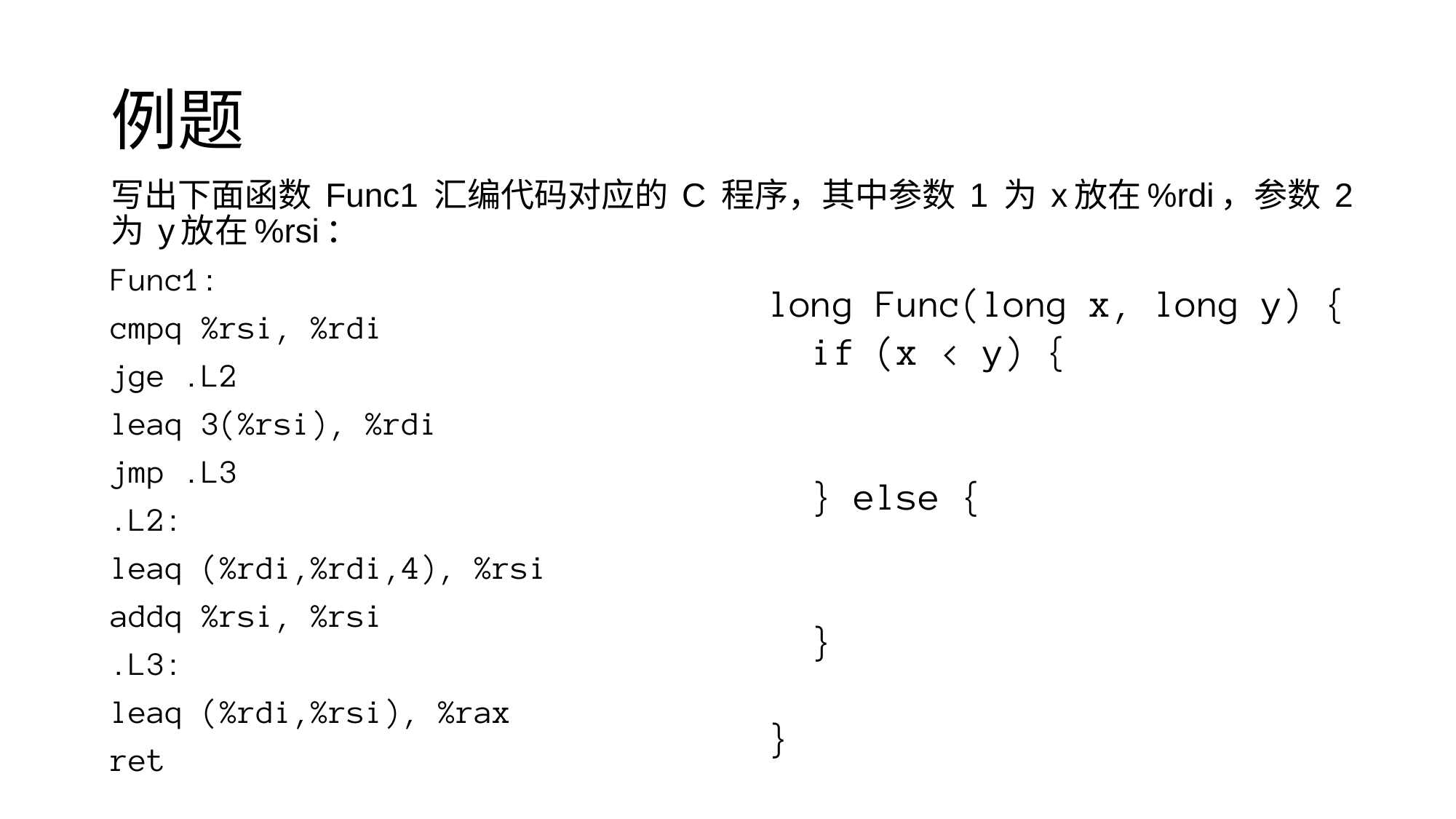

# 例题
写出下面函数 Func1 汇编代码对应的 C 程序，其中参数 1 为 x放在%rdi，参数 2 为 y放在%rsi：
Func1:
cmpq %rsi, %rdi
jge .L2
leaq 3(%rsi), %rdi
jmp .L3
.L2:
leaq (%rdi,%rdi,4), %rsi
addq %rsi, %rsi
.L3:
leaq (%rdi,%rsi), %rax
ret

long Func(long x, long y) {
  if (x < y) {
    x = 3 + y;

  } else {
    y = 5*x;
    y += y;
  }
  return x + y;
}